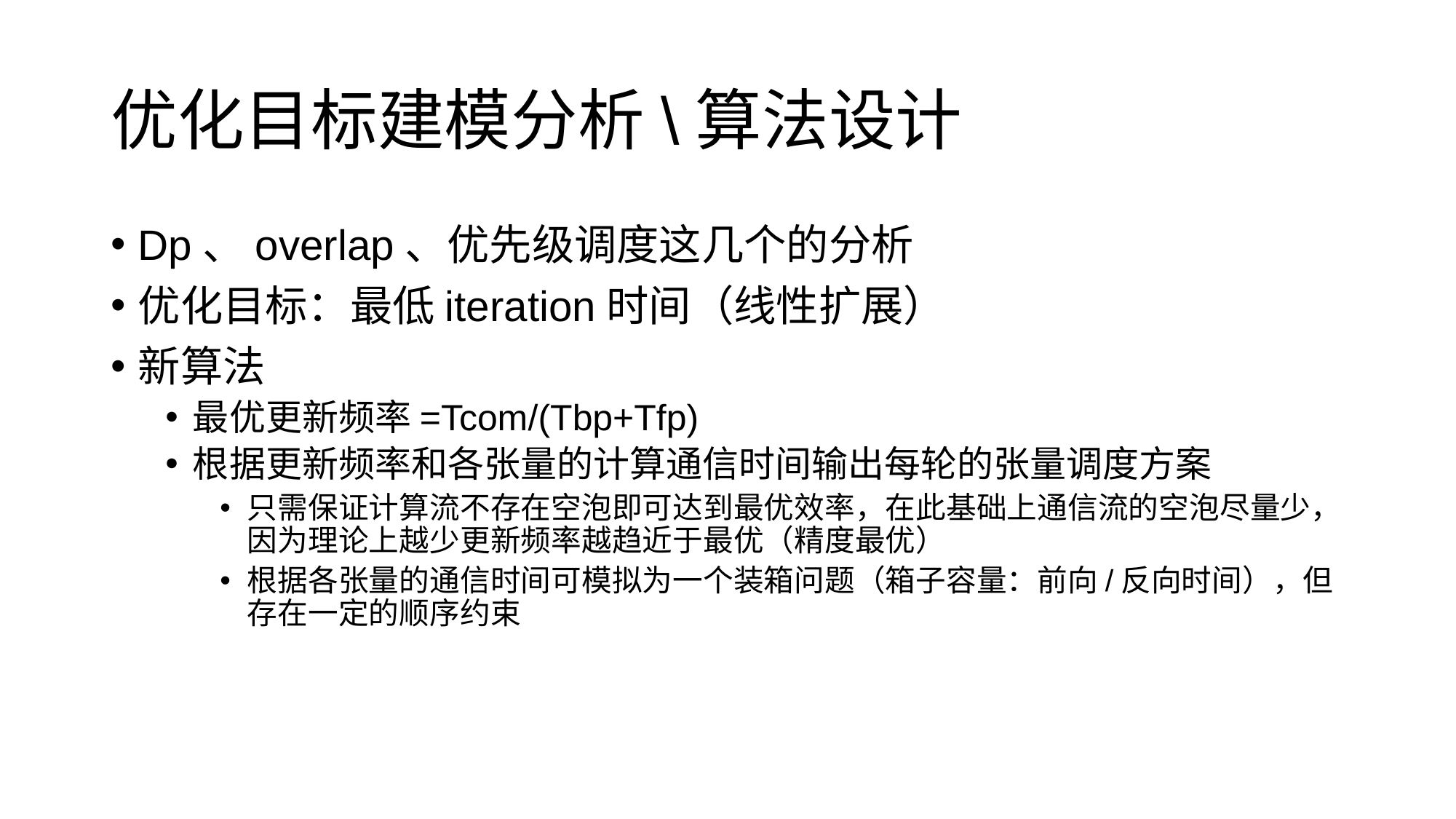

# 优化目标建模分析\算法设计
Dp、overlap、优先级调度这几个的分析
优化目标：最低iteration时间（线性扩展）
新算法
最优更新频率=Tcom/(Tbp+Tfp)
根据更新频率和各张量的计算通信时间输出每轮的张量调度方案
只需保证计算流不存在空泡即可达到最优效率，在此基础上通信流的空泡尽量少，因为理论上越少更新频率越趋近于最优（精度最优）
根据各张量的通信时间可模拟为一个装箱问题（箱子容量：前向/反向时间），但存在一定的顺序约束